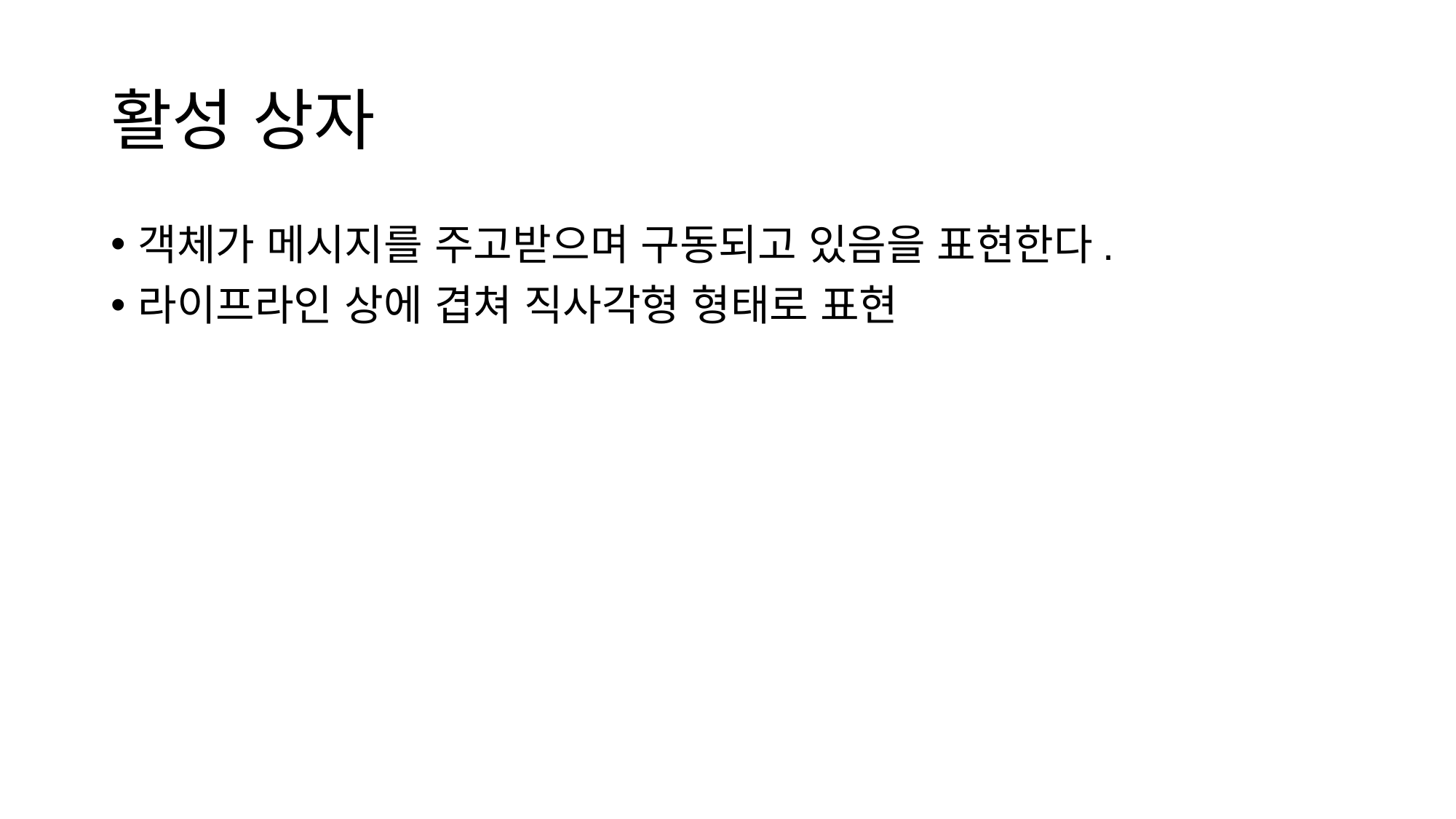

# 활성 상자
객체가 메시지를 주고받으며 구동되고 있음을 표현한다.
라이프라인 상에 겹쳐 직사각형 형태로 표현